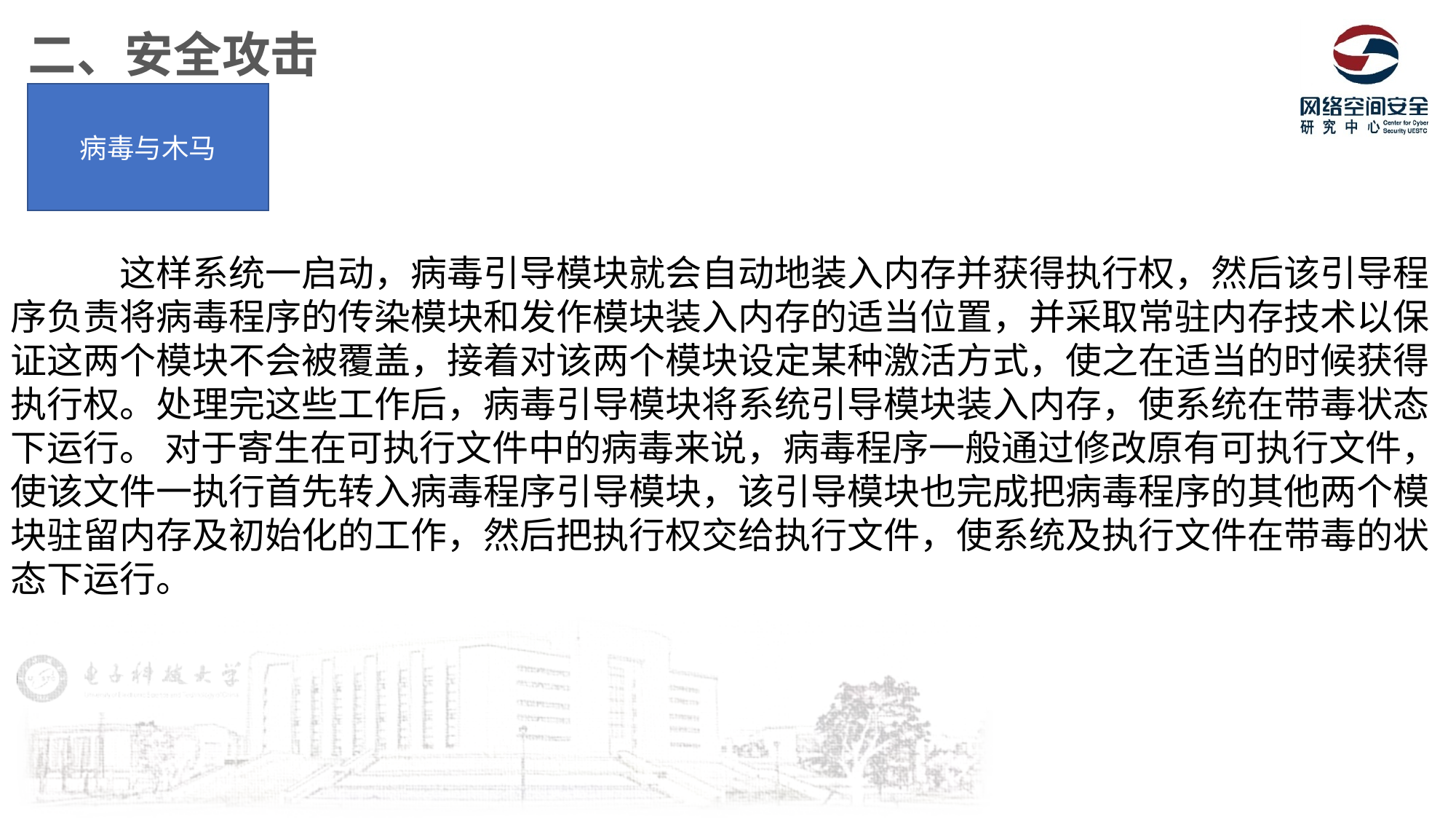

二、安全攻击
病毒与木马
	这样系统一启动，病毒引导模块就会自动地装入内存并获得执行权，然后该引导程序负责将病毒程序的传染模块和发作模块装入内存的适当位置，并采取常驻内存技术以保证这两个模块不会被覆盖，接着对该两个模块设定某种激活方式，使之在适当的时候获得执行权。处理完这些工作后，病毒引导模块将系统引导模块装入内存，使系统在带毒状态下运行。 对于寄生在可执行文件中的病毒来说，病毒程序一般通过修改原有可执行文件，使该文件一执行首先转入病毒程序引导模块，该引导模块也完成把病毒程序的其他两个模块驻留内存及初始化的工作，然后把执行权交给执行文件，使系统及执行文件在带毒的状态下运行。